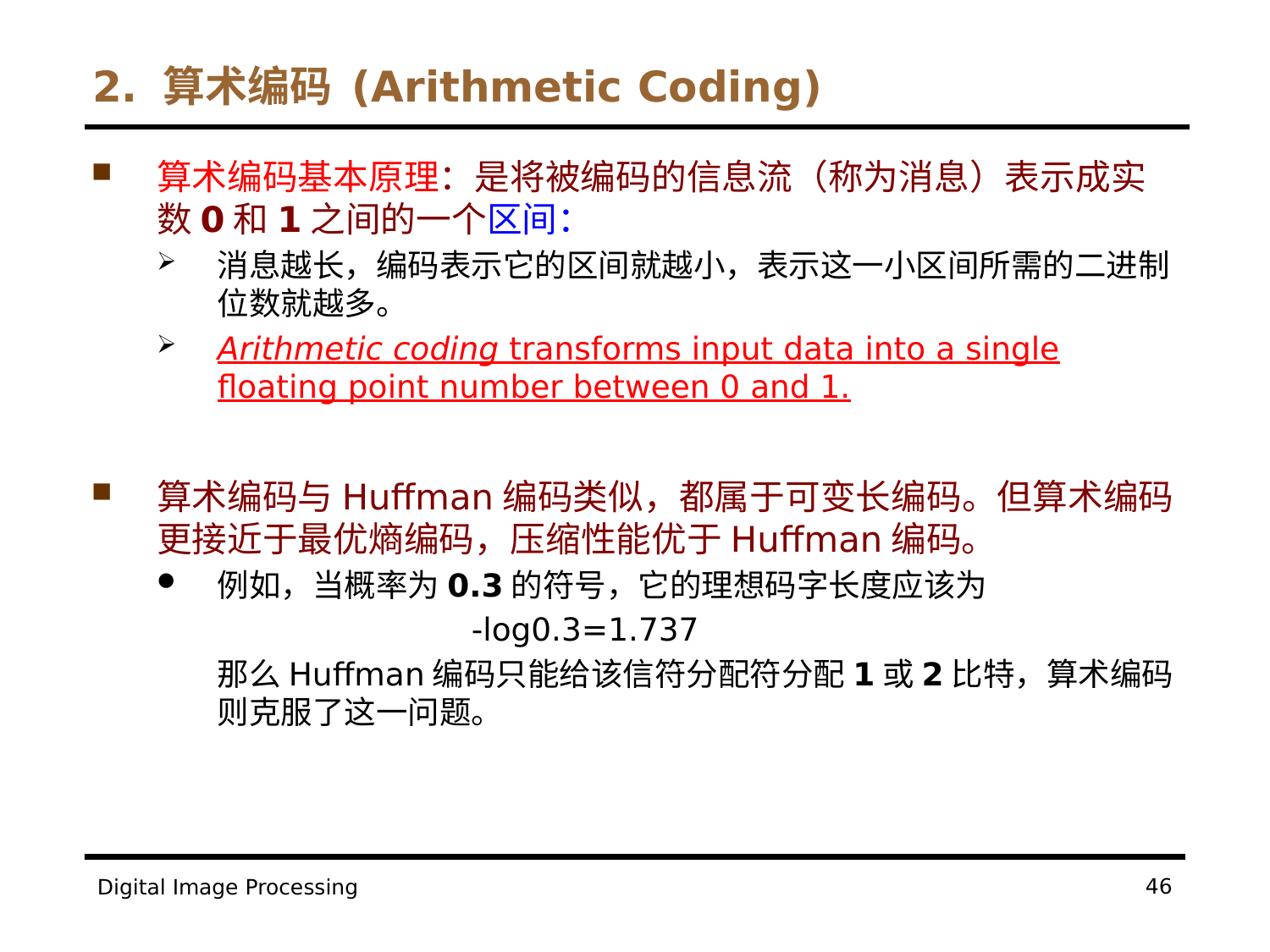

# 2. 算术编码 (Arithmetic Coding)
算术编码基本原理：是将被编码的信息流（称为消息）表示成实数0和1之间的一个区间：
消息越长，编码表示它的区间就越小，表示这一小区间所需的二进制位数就越多。
Arithmetic coding transforms input data into a single floating point number between 0 and 1.

算术编码与Huffman编码类似，都属于可变长编码。但算术编码更接近于最优熵编码，压缩性能优于Huffman编码。
例如，当概率为0.3的符号，它的理想码字长度应该为
			-log0.3=1.737
	那么Huffman编码只能给该信符分配符分配1或2比特，算术编码则克服了这一问题。

46
Digital Image Processing